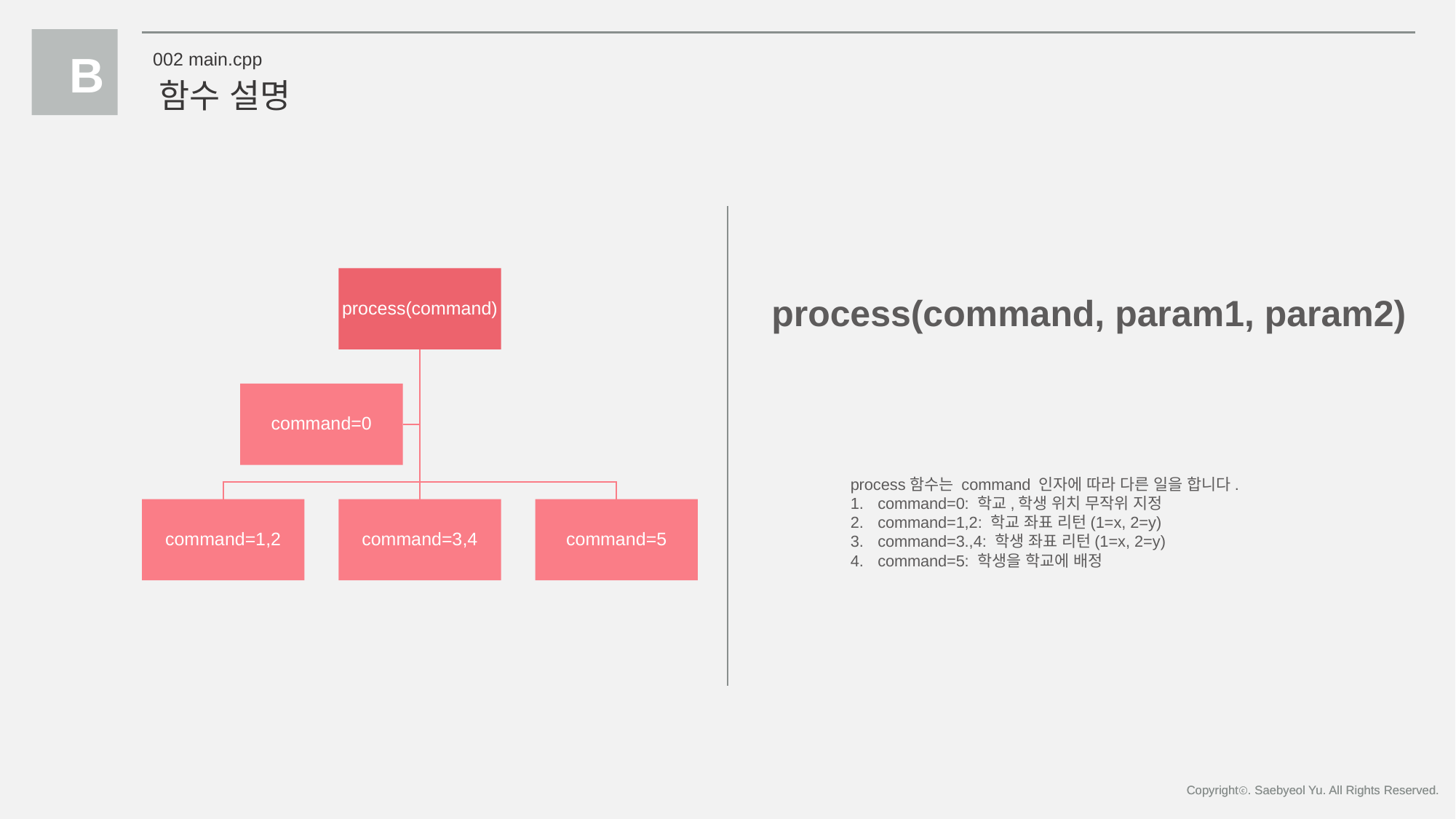

B
002 main.cpp
함수 설명
process(command)
command=1,2
command=3,4
command=5
command=0
process(command, param1, param2)
process함수는 command 인자에 따라 다른 일을 합니다.
command=0: 학교,학생 위치 무작위 지정
command=1,2: 학교 좌표 리턴(1=x, 2=y)
command=3.,4: 학생 좌표 리턴(1=x, 2=y)
command=5: 학생을 학교에 배정
Copyrightⓒ. Saebyeol Yu. All Rights Reserved.